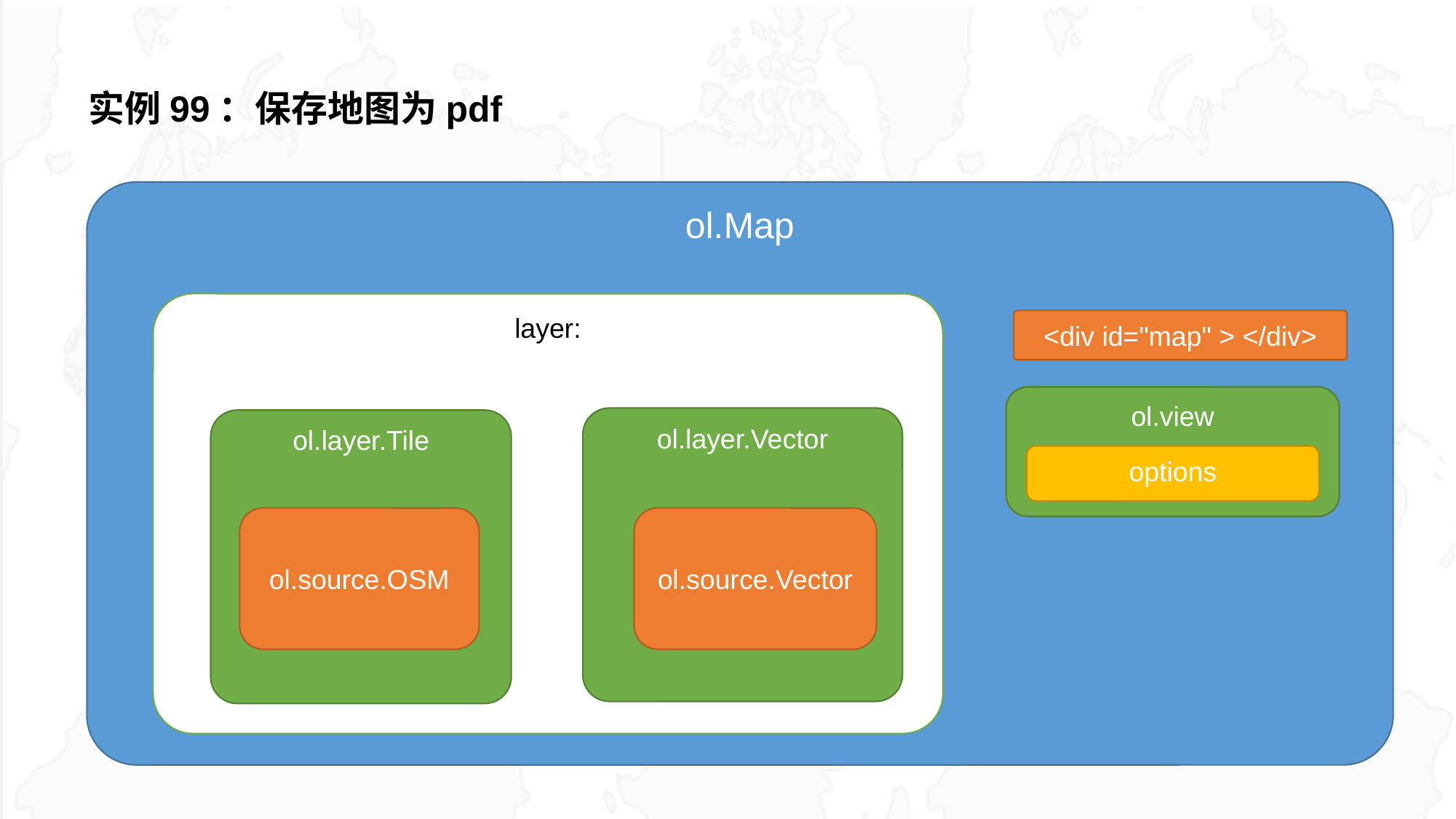

# 实例99：保存地图为pdf
ol.Map
layer:
<div id="map" > </div>
view:ol.view
ol.view
options
options
ol.layer.Vector
ol.layer.Tile
ol.source.OSM
ol.source.Vector